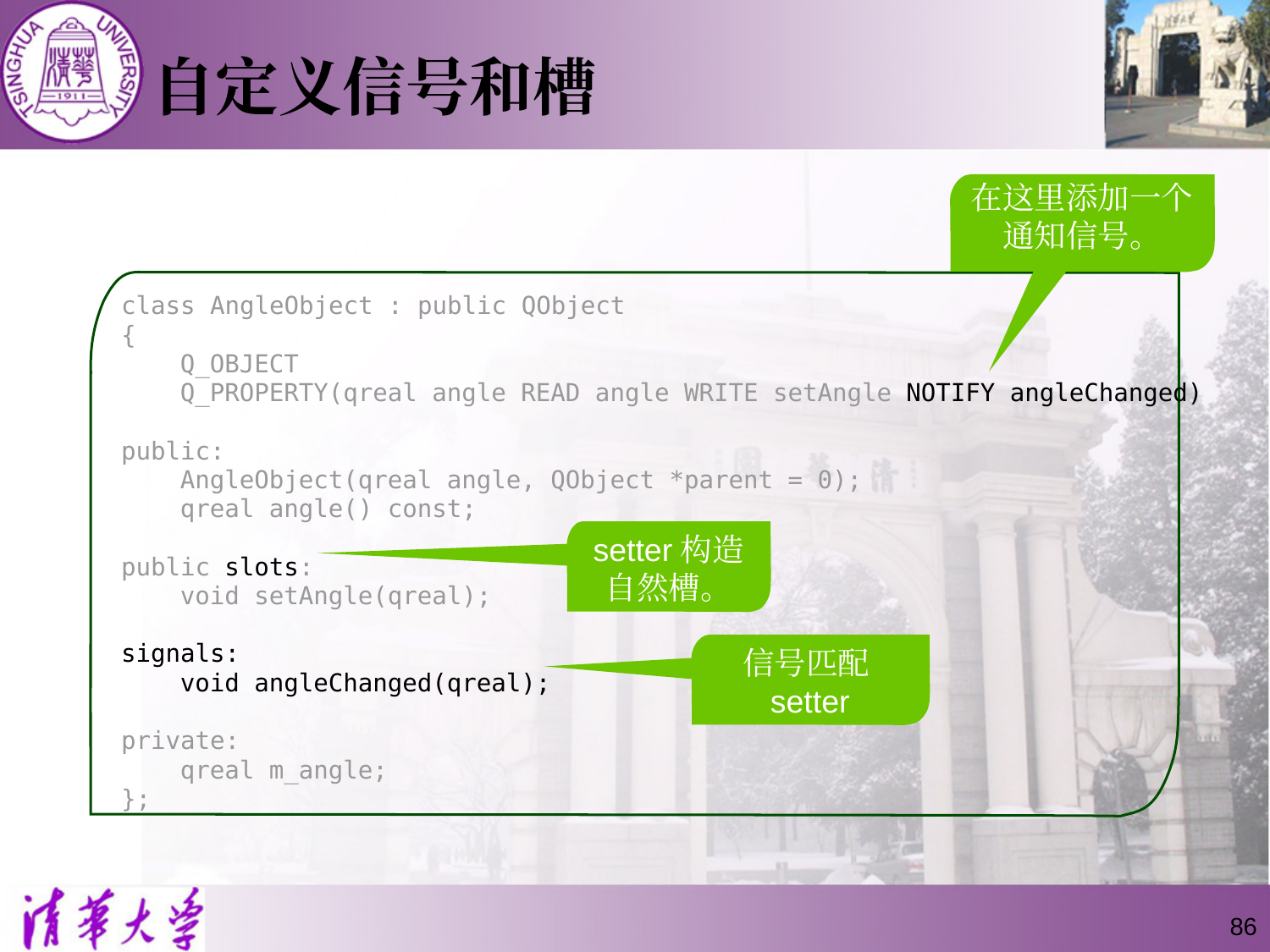

# 自定义信号和槽
在这里添加一个通知信号。

class AngleObject : public QObject
{
    Q_OBJECT
    Q_PROPERTY(qreal angle READ angle WRITE setAngle NOTIFY angleChanged)

public:
    AngleObject(qreal angle, QObject *parent = 0);
    qreal angle() const;

public slots:
    void setAngle(qreal);

signals:
    void angleChanged(qreal);

private:
    qreal m_angle;
};

setter构造自然槽。

信号匹配setter

86